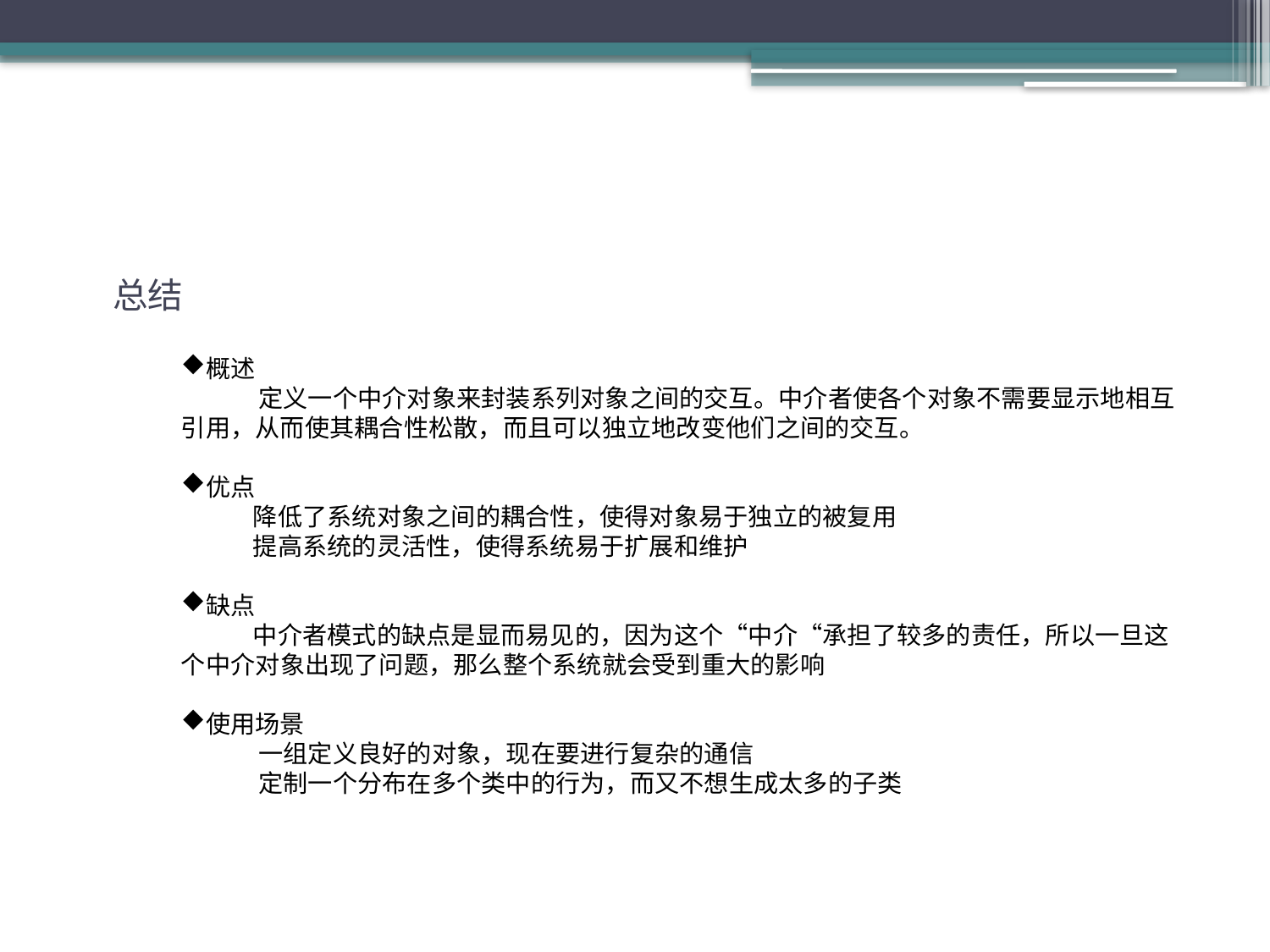

总结
概述
             定义一个中介对象来封装系列对象之间的交互。中介者使各个对象不需要显示地相互引用，从而使其耦合性松散，而且可以独立地改变他们之间的交互。

优点
            降低了系统对象之间的耦合性，使得对象易于独立的被复用
            提高系统的灵活性，使得系统易于扩展和维护

缺点
            中介者模式的缺点是显而易见的，因为这个“中介“承担了较多的责任，所以一旦这个中介对象出现了问题，那么整个系统就会受到重大的影响

使用场景
             一组定义良好的对象，现在要进行复杂的通信
             定制一个分布在多个类中的行为，而又不想生成太多的子类